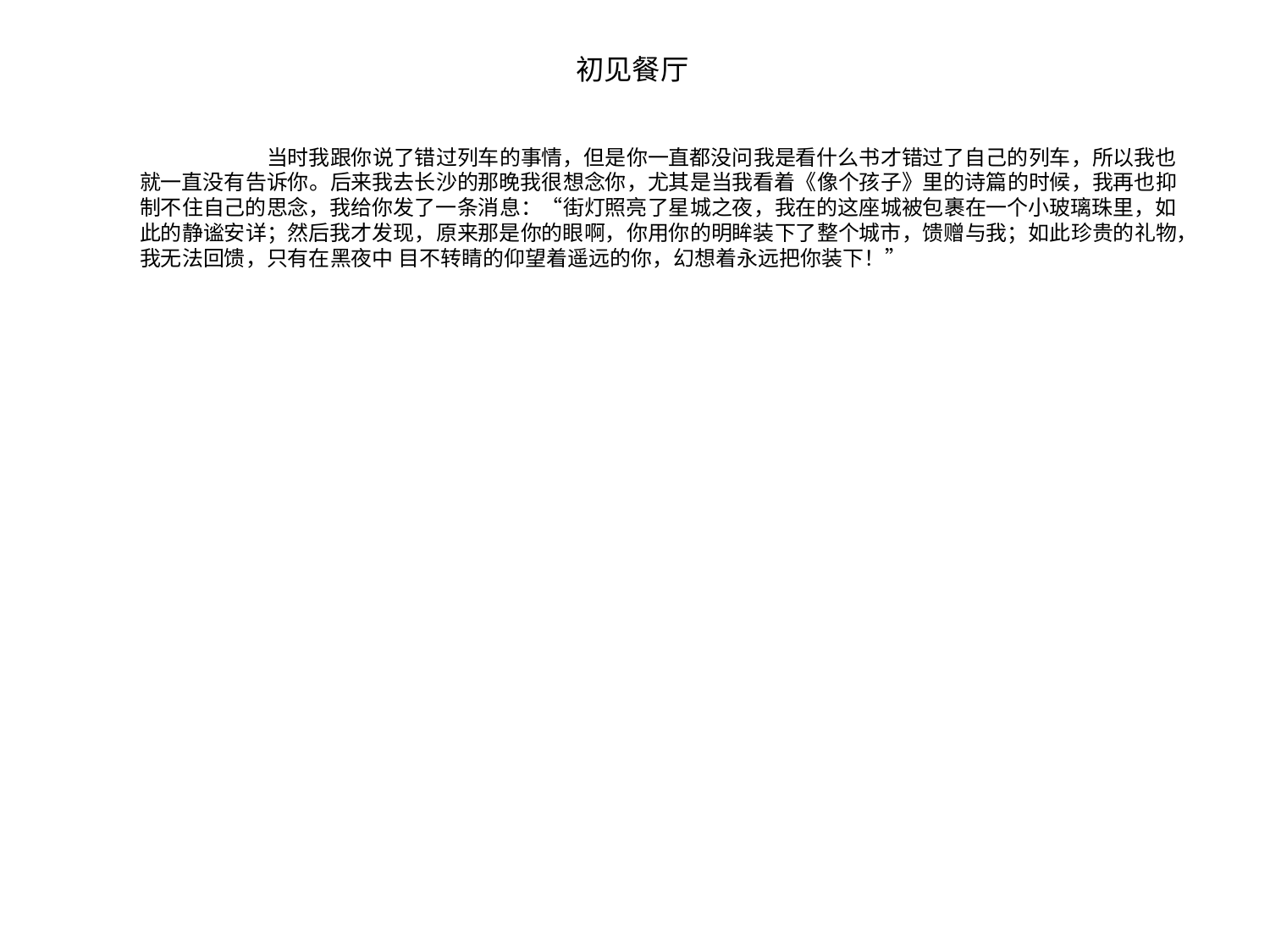

# 初见餐厅
	当时我跟你说了错过列车的事情，但是你一直都没问我是看什么书才错过了自己的列车，所以我也就一直没有告诉你。后来我去长沙的那晚我很想念你，尤其是当我看着《像个孩子》里的诗篇的时候，我再也抑制不住自己的思念，我给你发了一条消息：“街灯照亮了星城之夜，我在的这座城被包裹在一个小玻璃珠里，如此的静谧安详；然后我才发现，原来那是你的眼啊，你用你的明眸装下了整个城市，馈赠与我；如此珍贵的礼物，我无法回馈，只有在黑夜中 目不转睛的仰望着遥远的你，幻想着永远把你装下！”